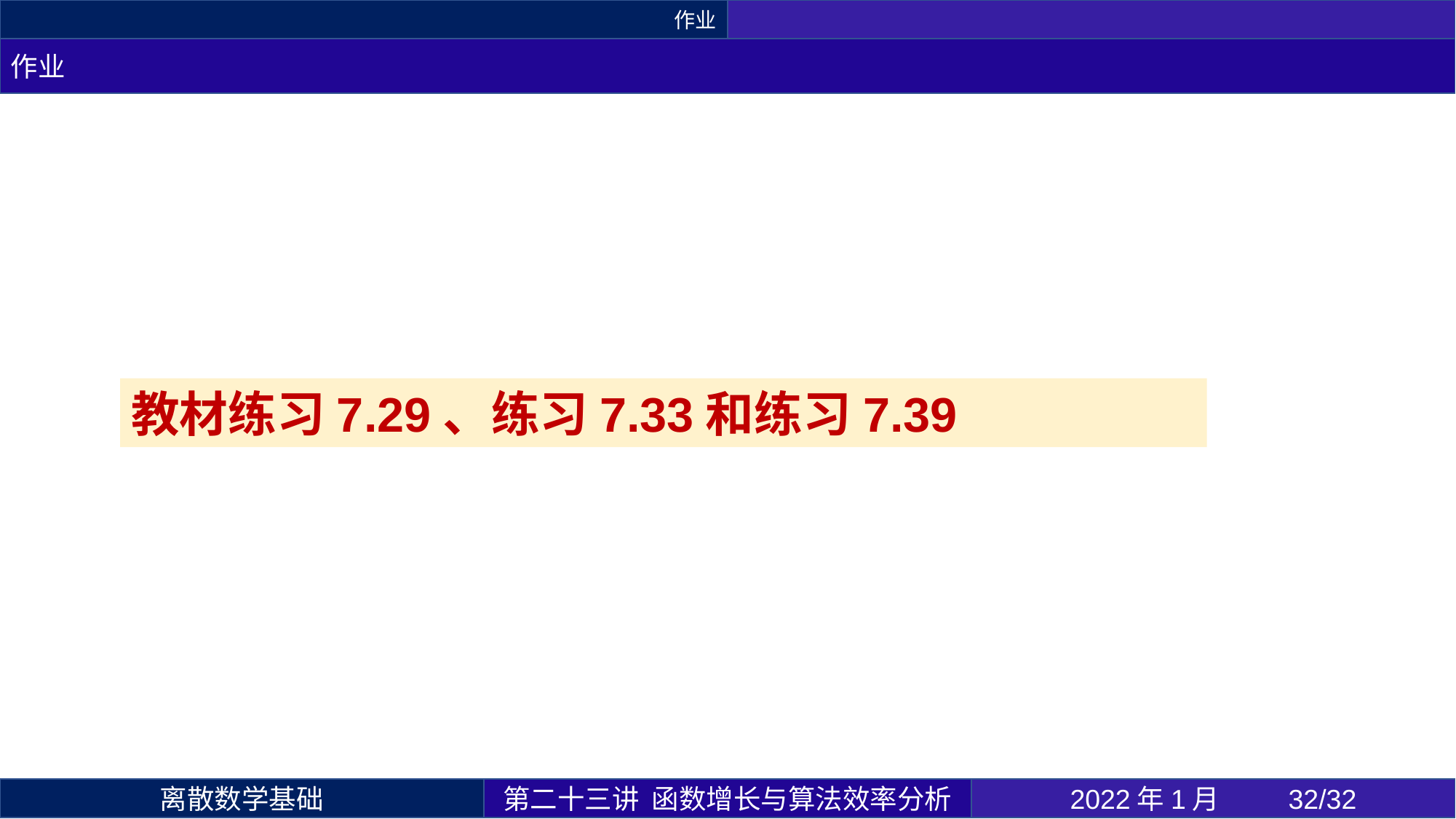

作业
作业
教材练习7.29、练习7.33和练习7.39
第二十三讲  函数增长与算法效率分析
2022年1月 	32/32
离散数学基础